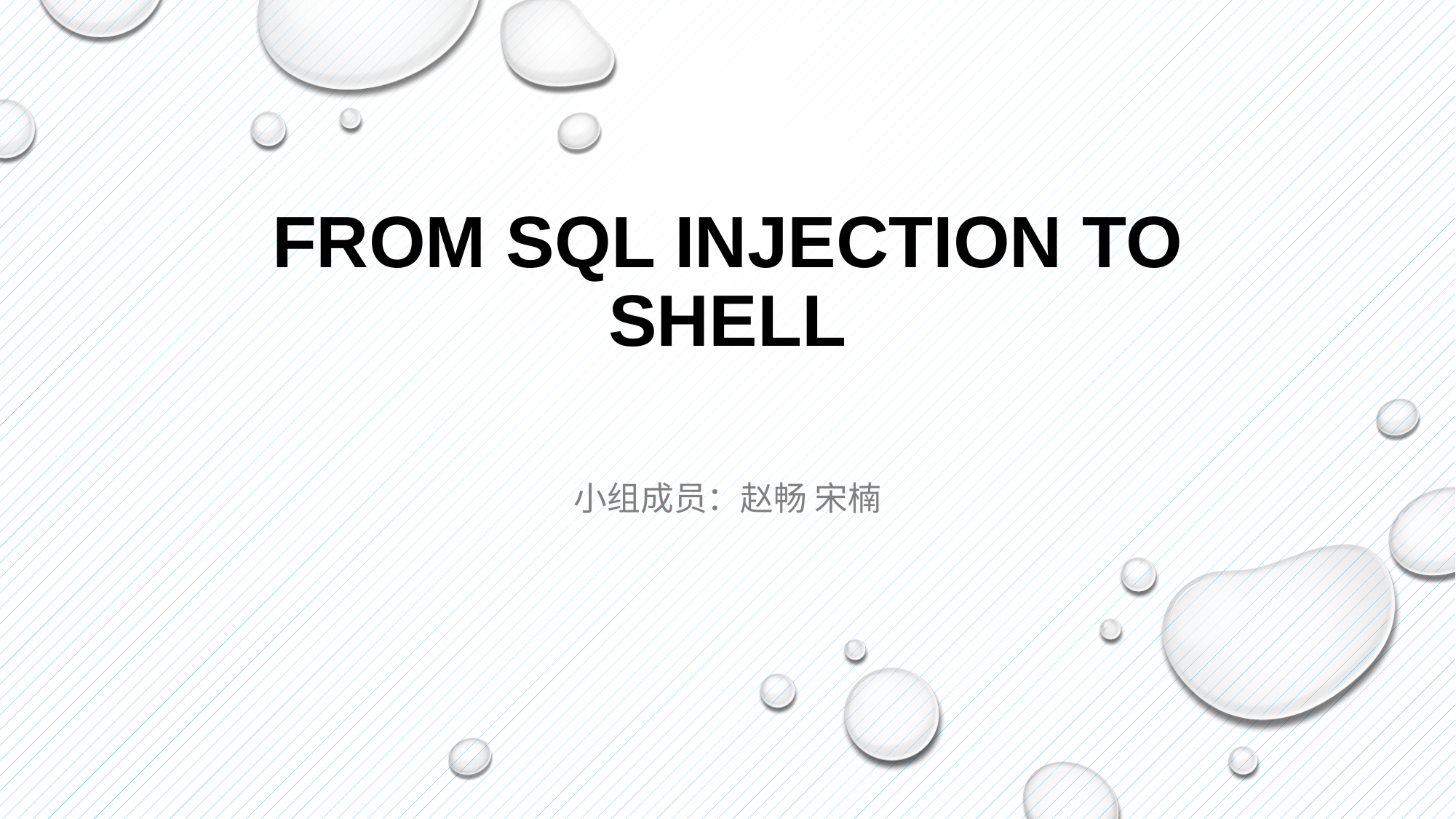

# From SQL injection to Shell
小组成员：赵畅 宋楠